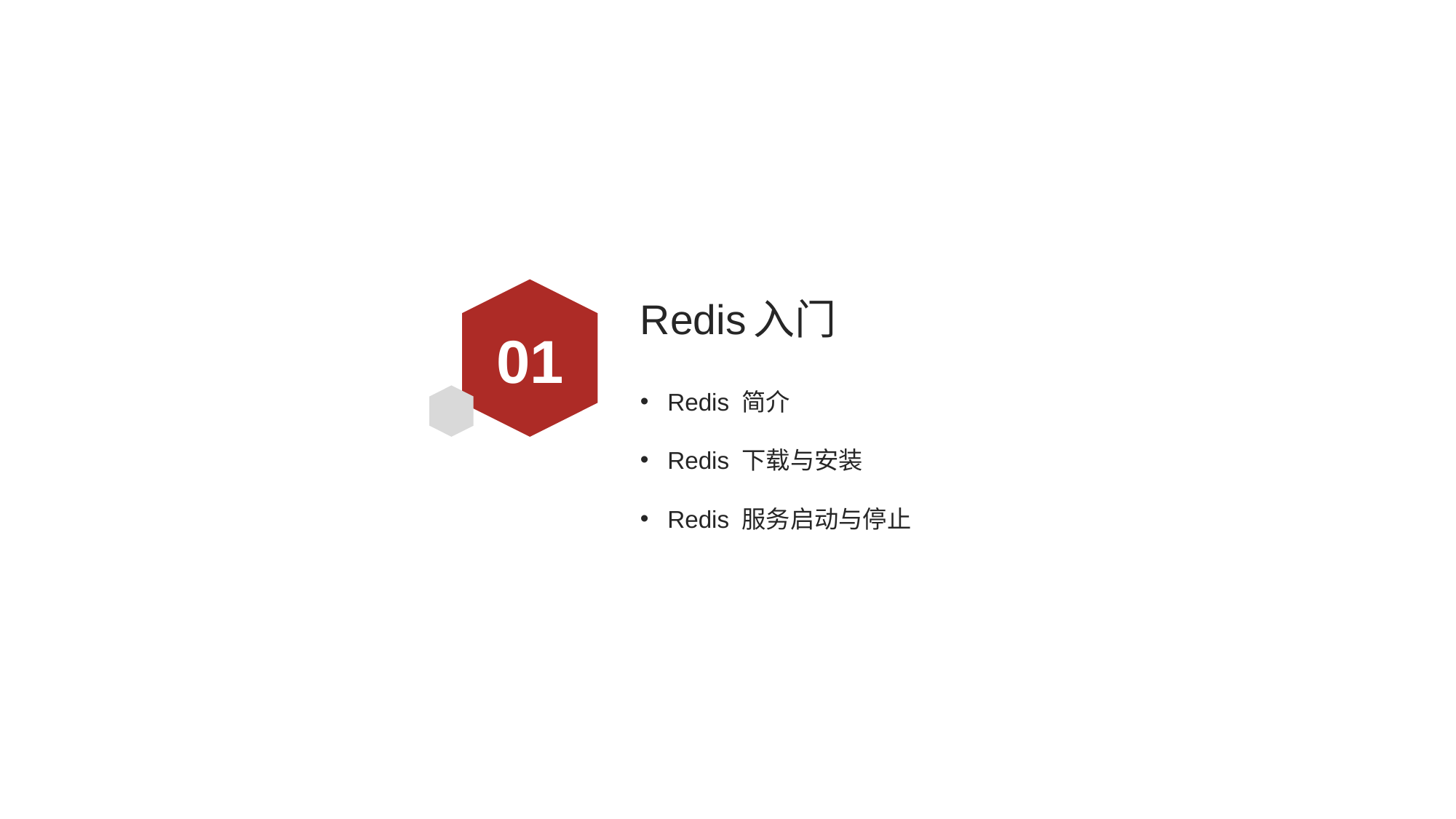

# Redis入门
01
Redis 简介
Redis 下载与安装
Redis 服务启动与停止